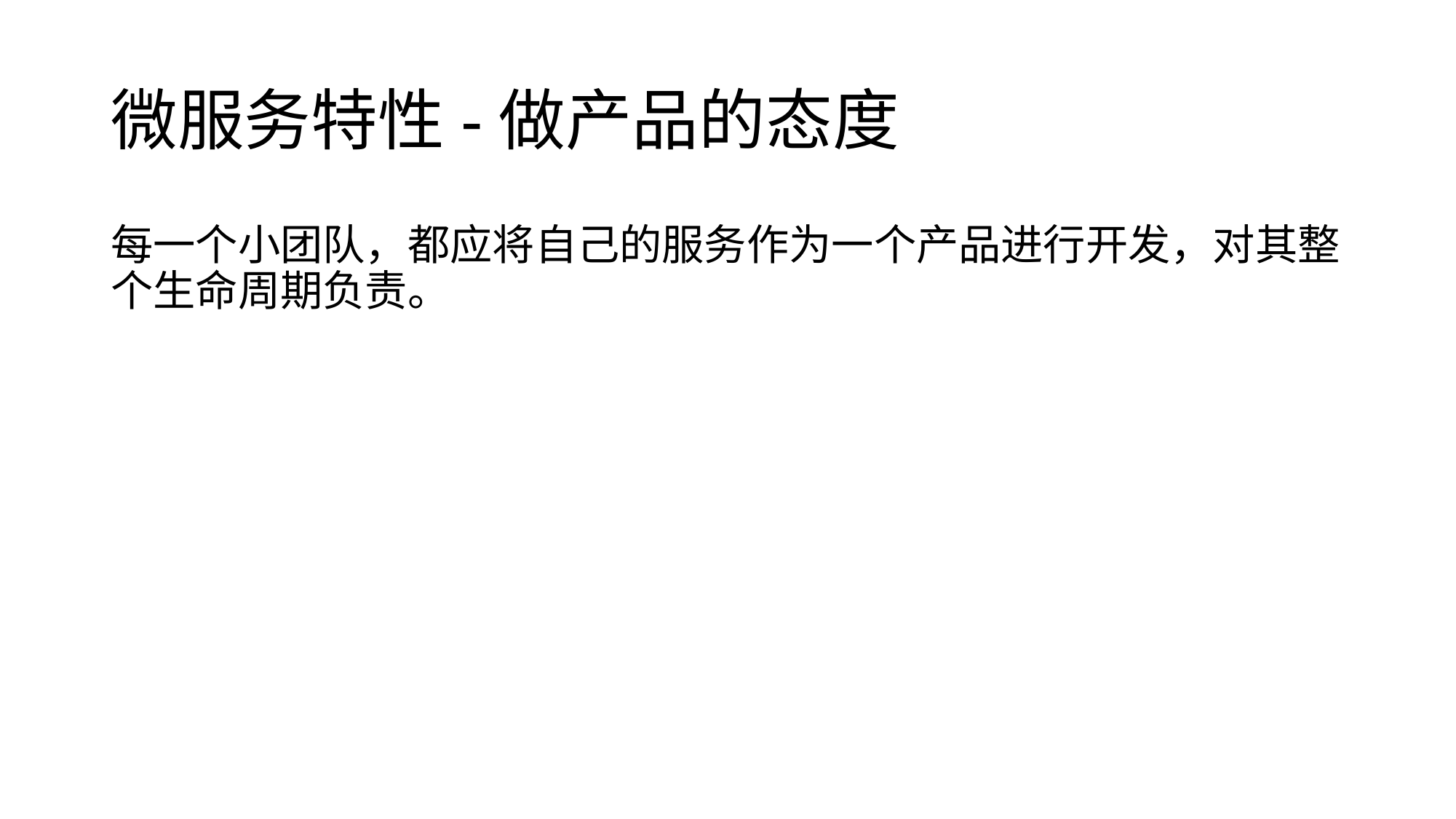

# 微服务特性-做产品的态度
每一个小团队，都应将自己的服务作为一个产品进行开发，对其整个生命周期负责。